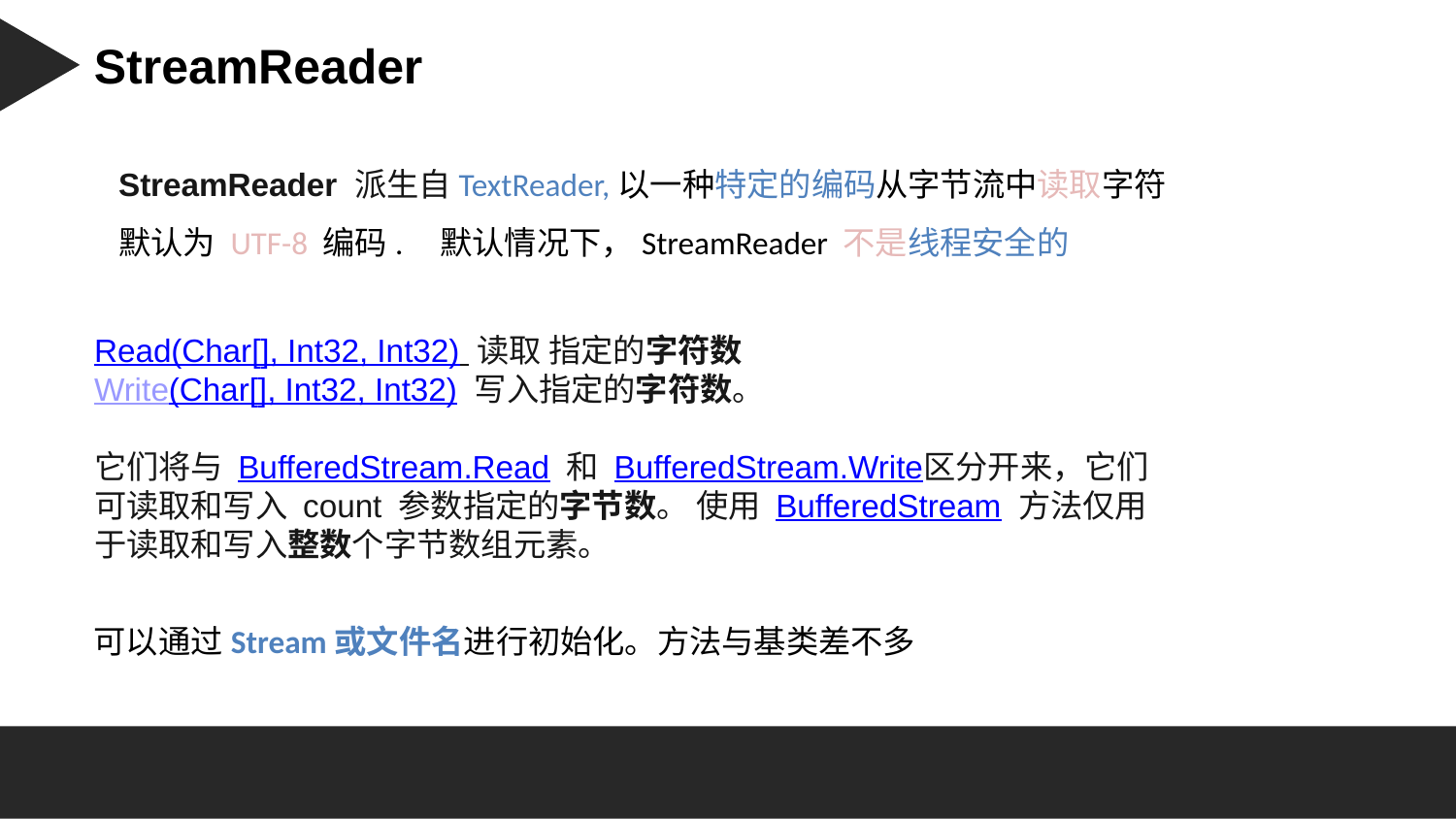

Character 字符串：

StreamReader
StreamReader 派生自TextReader,以一种特定的编码从字节流中读取字符
默认为 UTF-8 编码.    默认情况下，StreamReader 不是线程安全的
Read(Char[], Int32, Int32) 读取 指定的字符数
Write(Char[], Int32, Int32) 写入指定的字符数。

它们将与 BufferedStream.Read 和 BufferedStream.Write区分开来，它们可读取和写入 count 参数指定的字节数。 使用 BufferedStream 方法仅用于读取和写入整数个字节数组元素。
stringWriter
可以通过Stream或文件名进行初始化。方法与基类差不多